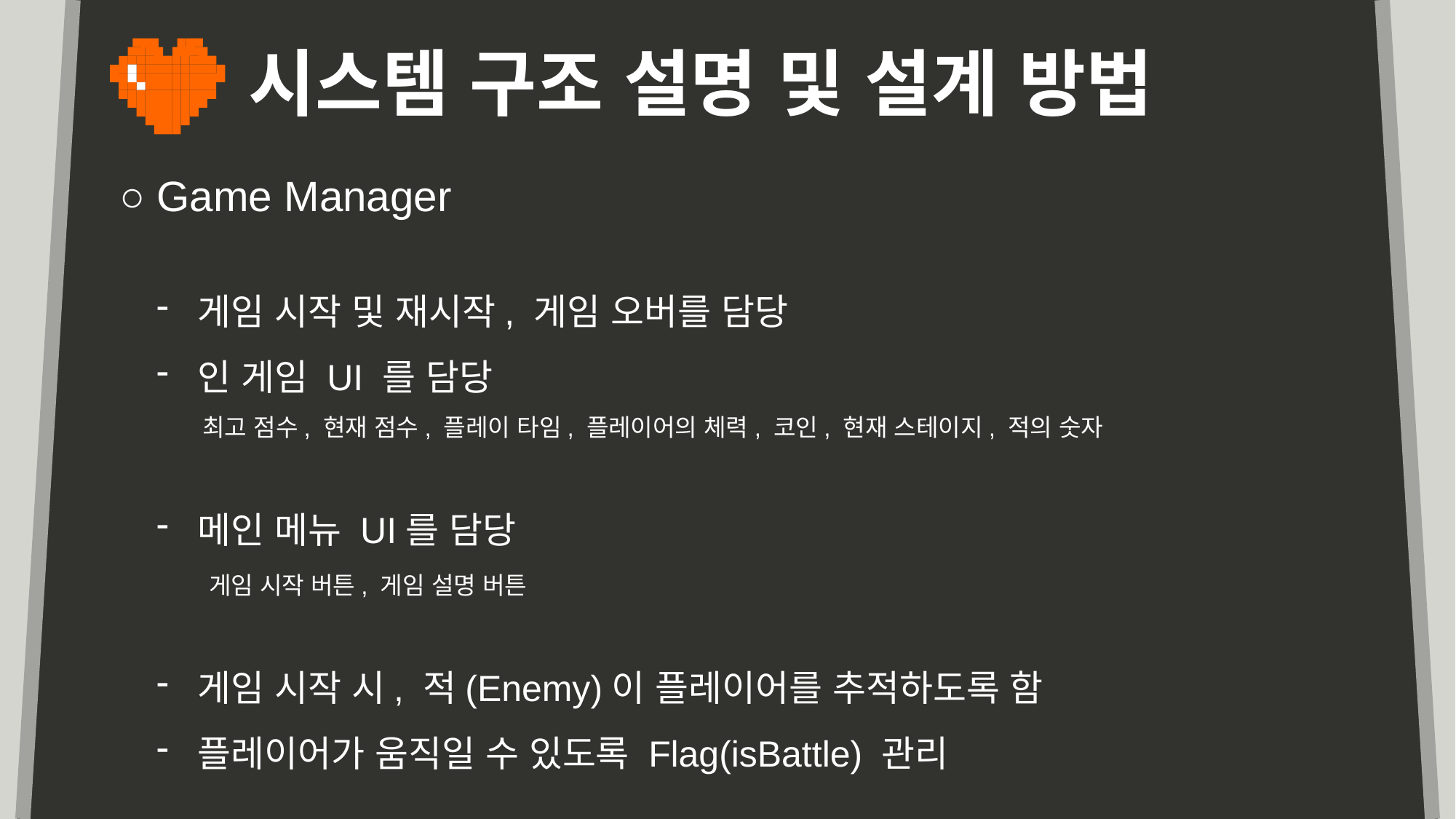

시스템 구조 설명 및 설계 방법

○ Game Manager
게임 시작 및 재시작, 게임 오버를 담당
인 게임 UI 를 담당
      최고 점수, 현재 점수, 플레이 타임, 플레이어의 체력, 코인, 현재 스테이지, 적의 숫자

메인 메뉴 UI를 담당
      게임 시작 버튼, 게임 설명 버튼

게임 시작 시, 적(Enemy)이 플레이어를 추적하도록 함
플레이어가 움직일 수 있도록 Flag(isBattle) 관리